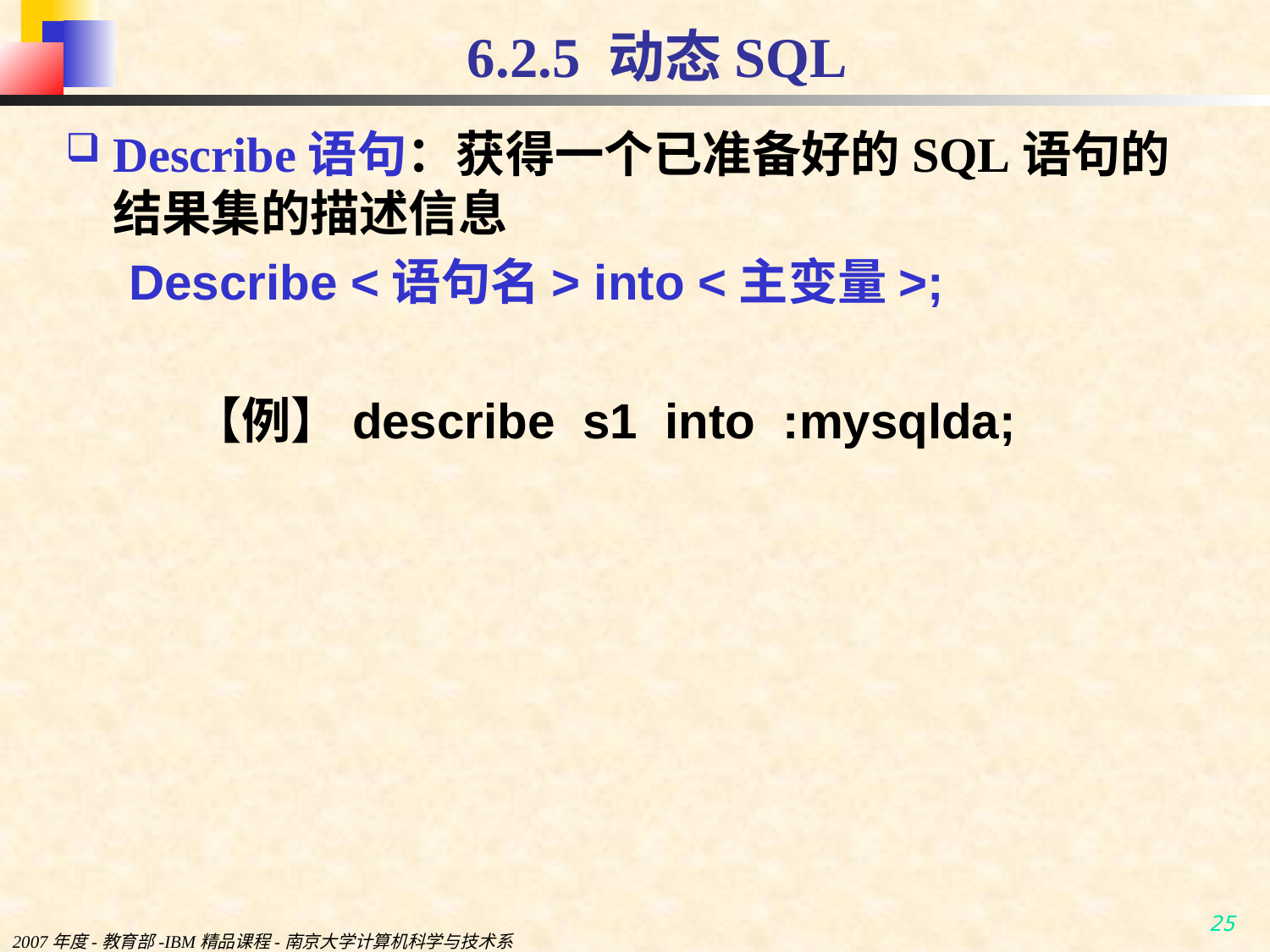

# 6.2.5 动态SQL
Describe语句：获得一个已准备好的SQL语句的结果集的描述信息
Describe <语句名> into <主变量>;

【例】describe  s1  into  :mysqlda;
25
2007年度-教育部-IBM精品课程-南京大学计算机科学与技术系